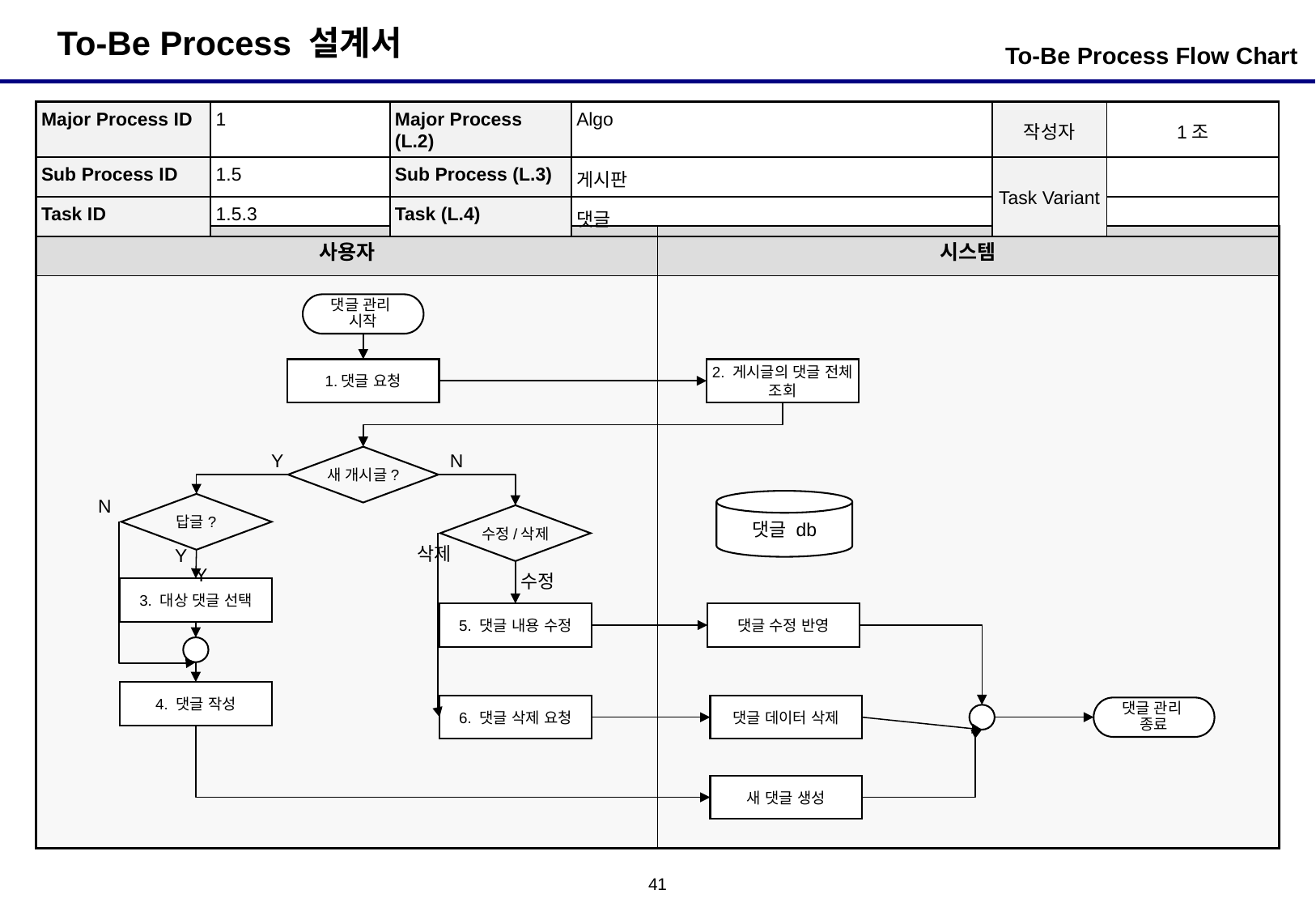

To-Be Process Flow Chart
| Major Process ID | 1 | Major Process (L.2) | Algo | 작성자 | 1조 |
| --- | --- | --- | --- | --- | --- |
| Sub Process ID | 1.5 | Sub Process (L.3) | 게시판 | Task Variant |  |
| Task ID | 1.5.3 | Task (L.4) | 댓글 |  |  |
| 사용자 | 시스템 |
| --- | --- |
|  |  |
댓글 관리
시작
1.댓글 요청
2. 게시글의 댓글 전체 조회
Y
N
새 개시글?
N
댓글 db
답글?
수정/삭제
삭제
Y
Y
수정
3. 대상 댓글 선택
5. 댓글 내용 수정
댓글 수정 반영

4. 댓글 작성
6. 댓글 삭제 요청
댓글 데이터 삭제
댓글 관리
종료

새 댓글 생성